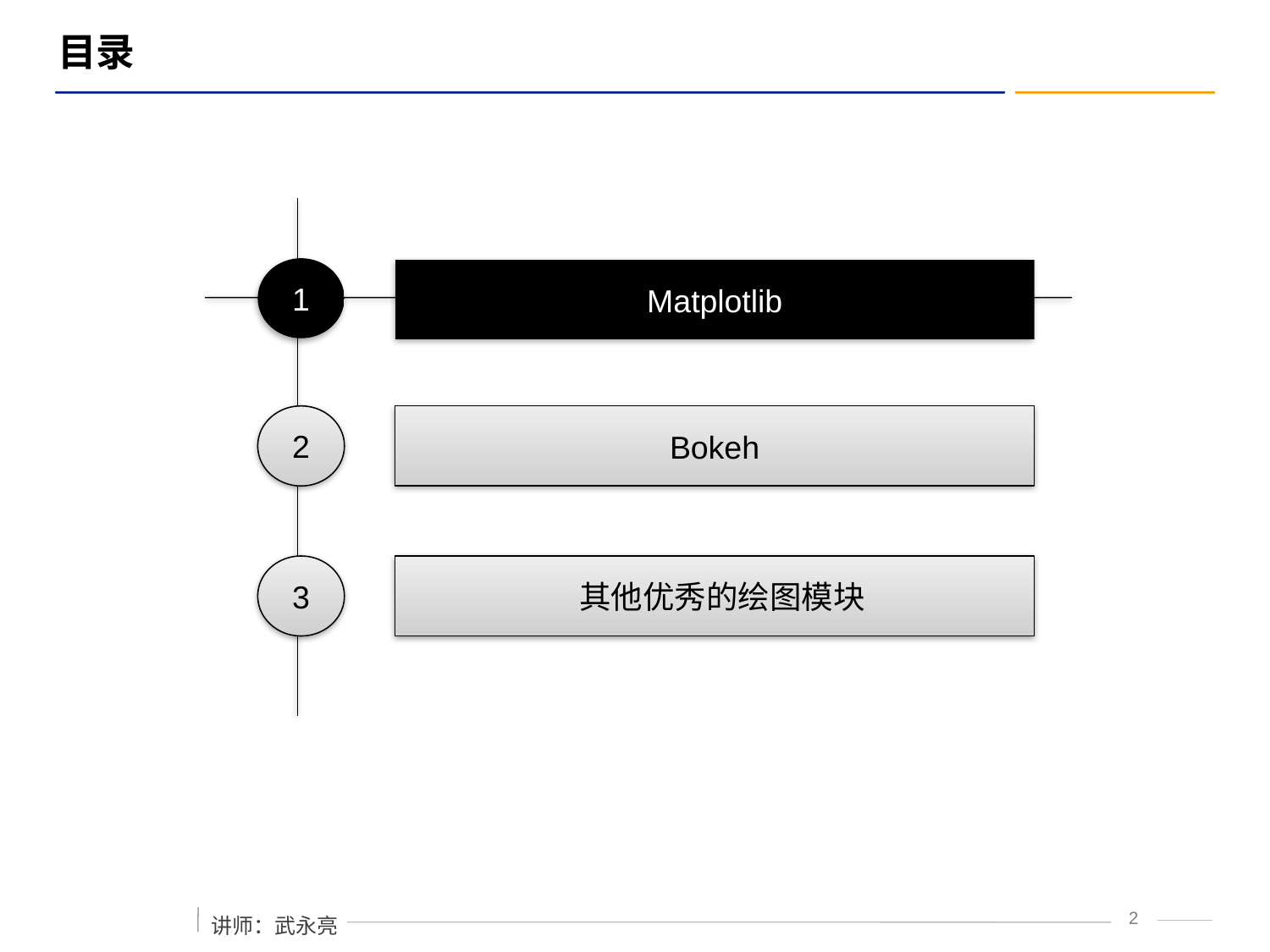

# 目录
1
Matplotlib

2
Bokeh
3
 其他优秀的绘图模块